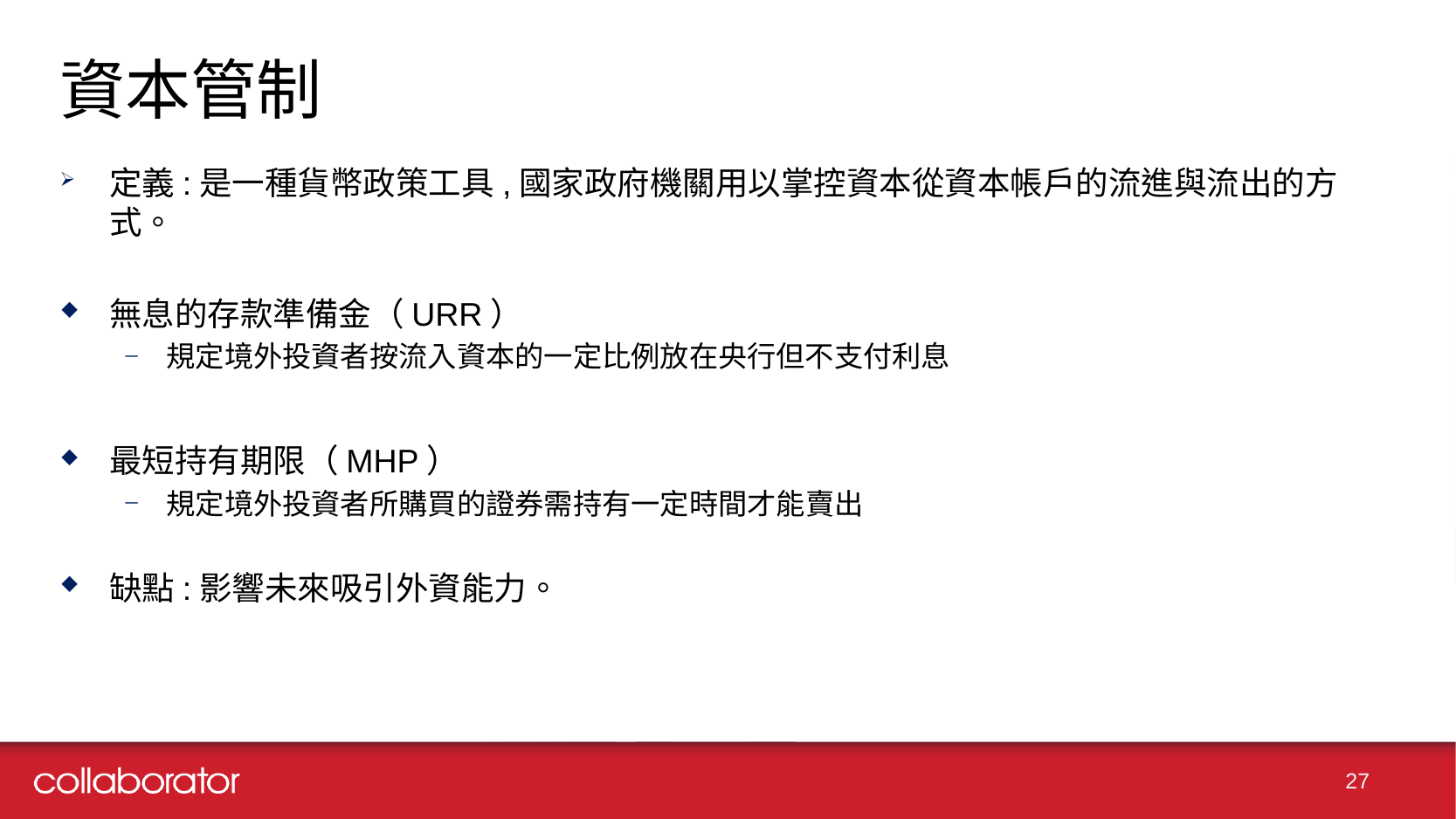

# 資本管制
定義:是一種貨幣政策工具,國家政府機關用以掌控資本從資本帳戶的流進與流出的方式。

無息的存款準備金（URR）
規定境外投資者按流入資本的一定比例放在央行但不支付利息

最短持有期限（MHP）
規定境外投資者所購買的證券需持有一定時間才能賣出

缺點:影響未來吸引外資能力。
27